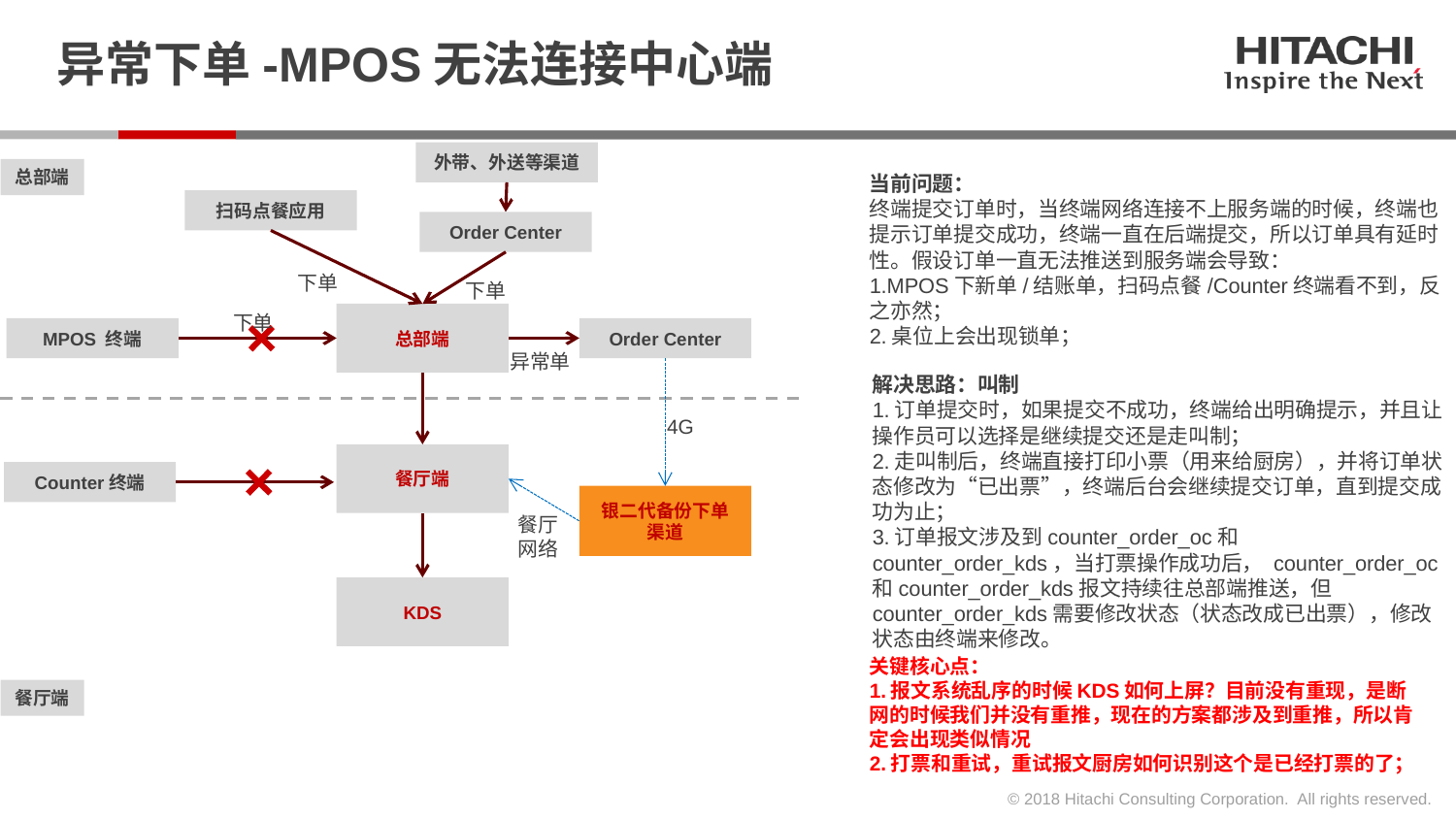

# 异常下单-MPOS无法连接中心端
外带、外送等渠道
总部端
当前问题：
终端提交订单时，当终端网络连接不上服务端的时候，终端也提示订单提交成功，终端一直在后端提交，所以订单具有延时性。假设订单一直无法推送到服务端会导致：
1.MPOS下新单/结账单，扫码点餐/Counter终端看不到，反之亦然；
2.桌位上会出现锁单；
扫码点餐应用
Order Center
下单
下单
下单
总部端
Order Center
MPOS 终端

异常单
解决思路：叫制
1.订单提交时，如果提交不成功，终端给出明确提示，并且让操作员可以选择是继续提交还是走叫制；
2.走叫制后，终端直接打印小票（用来给厨房），并将订单状态修改为“已出票”，终端后台会继续提交订单，直到提交成功为止；
3.订单报文涉及到counter_order_oc和counter_order_kds，当打票操作成功后， counter_order_oc和counter_order_kds报文持续往总部端推送，但counter_order_kds需要修改状态（状态改成已出票），修改状态由终端来修改。
4G
餐厅端
Counter终端

银二代备份下单渠道
餐厅
网络
KDS
关键核心点：
1.报文系统乱序的时候KDS如何上屏？目前没有重现，是断网的时候我们并没有重推，现在的方案都涉及到重推，所以肯定会出现类似情况
2.打票和重试，重试报文厨房如何识别这个是已经打票的了；
餐厅端